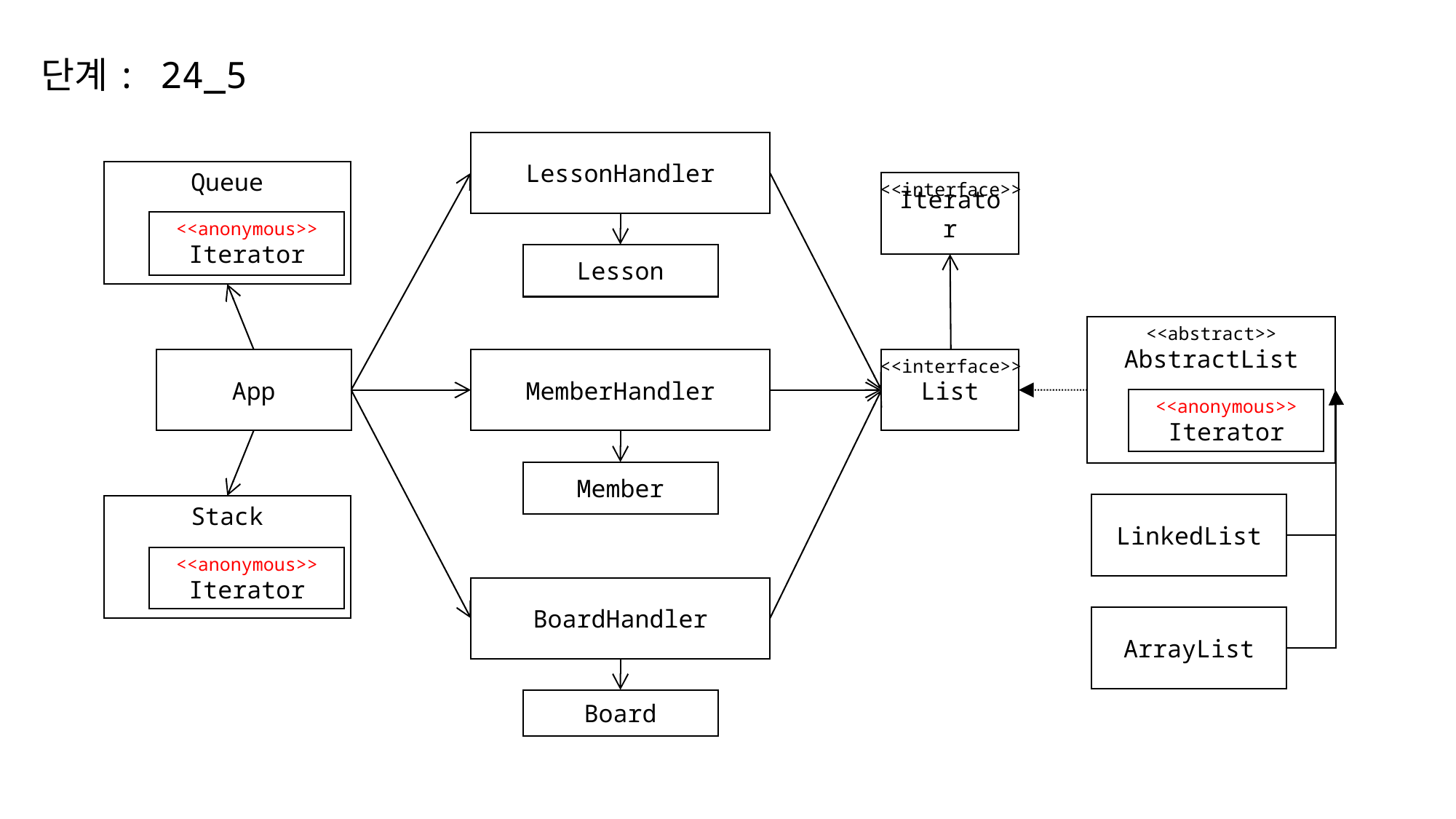

단계: 24_5
LessonHandler
Queue
<<interface>>
Iterator
<<anonymous>>
Iterator
Lesson
<<abstract>>
AbstractList
<<interface>>
List
MemberHandler
App
<<anonymous>>
Iterator
Member
LinkedList
Stack
<<anonymous>>
Iterator
BoardHandler
ArrayList
Board